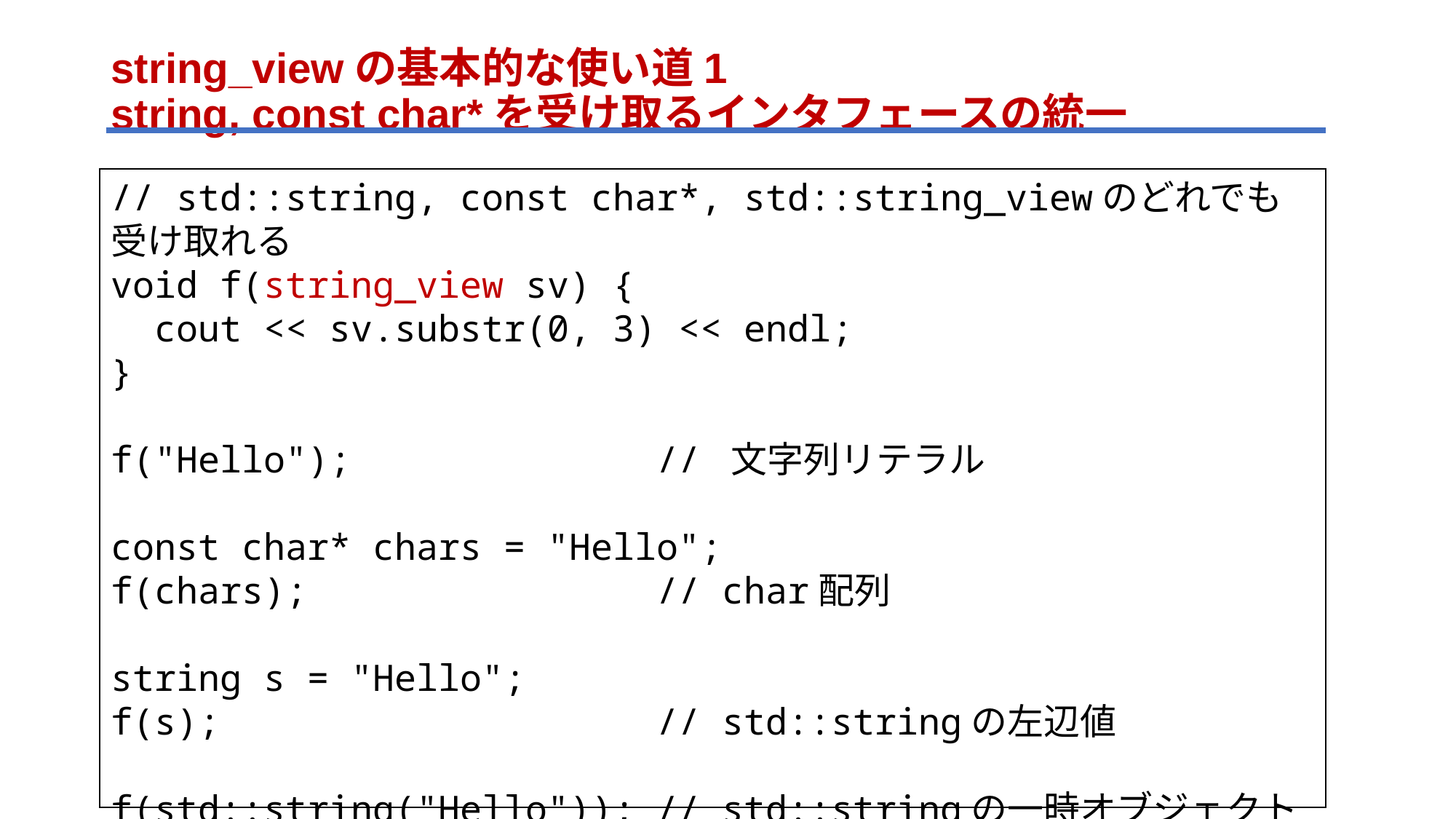

# string_viewの基本的な使い道1 string, const char*を受け取るインタフェースの統一
// std::string, const char*, std::string_viewのどれでも受け取れる
void f(string_view sv) {
  cout << sv.substr(0, 3) << endl;
}

f("Hello");              // 文字列リテラル

const char* chars = "Hello";
f(chars);                // char配列

string s = "Hello";
f(s);                    // std::stringの左辺値

f(std::string("Hello")); // std::stringの一時オブジェクト